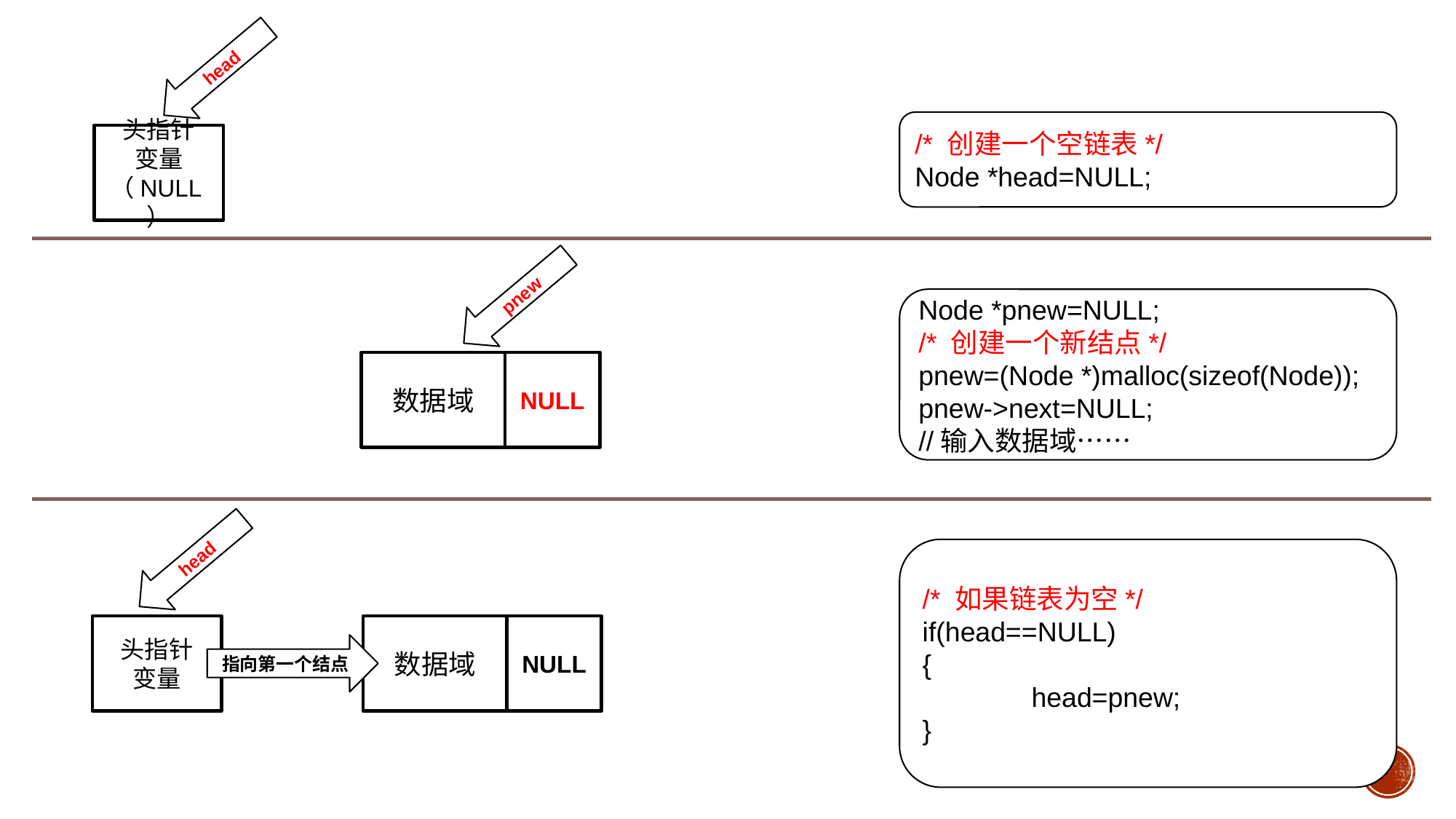

head
头指针
变量
（NULL）
/* 创建一个空链表*/
Node *head=NULL;
pnew
数据域
NULL
Node *pnew=NULL;
/* 创建一个新结点*/
pnew=(Node *)malloc(sizeof(Node));
pnew->next=NULL;
//输入数据域……
head
/* 如果链表为空*/
if(head==NULL)
{
	head=pnew;
}
数据域
NULL
指向第一个结点
头指针
变量